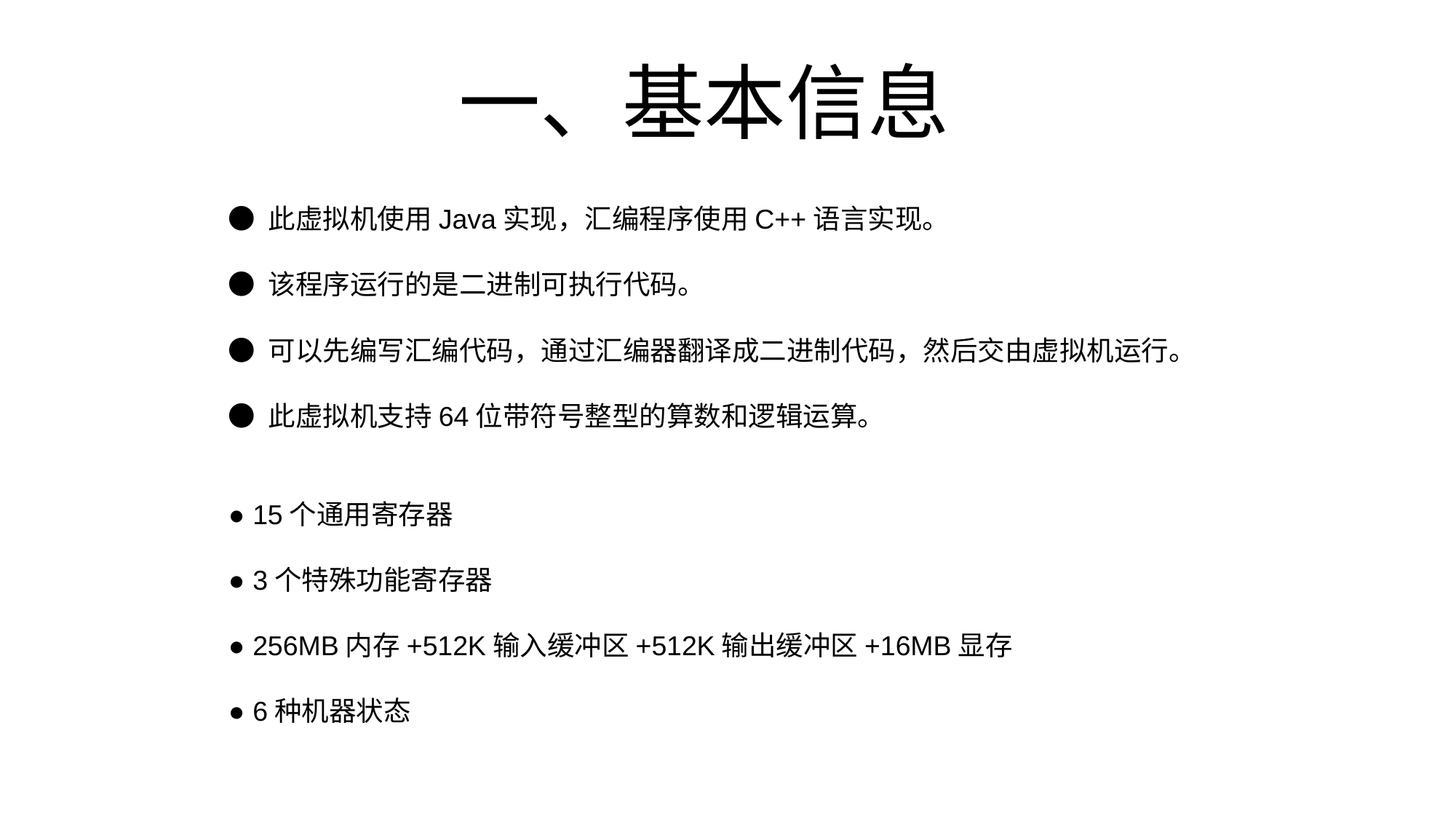

一、基本信息
● 此虚拟机使用Java实现，汇编程序使用C++语言实现。

● 该程序运行的是二进制可执行代码。

● 可以先编写汇编代码，通过汇编器翻译成二进制代码，然后交由虚拟机运行。

● 此虚拟机支持64位带符号整型的算数和逻辑运算。

● 15个通用寄存器

● 3个特殊功能寄存器

● 256MB内存+512K输入缓冲区+512K输出缓冲区+16MB显存

● 6种机器状态